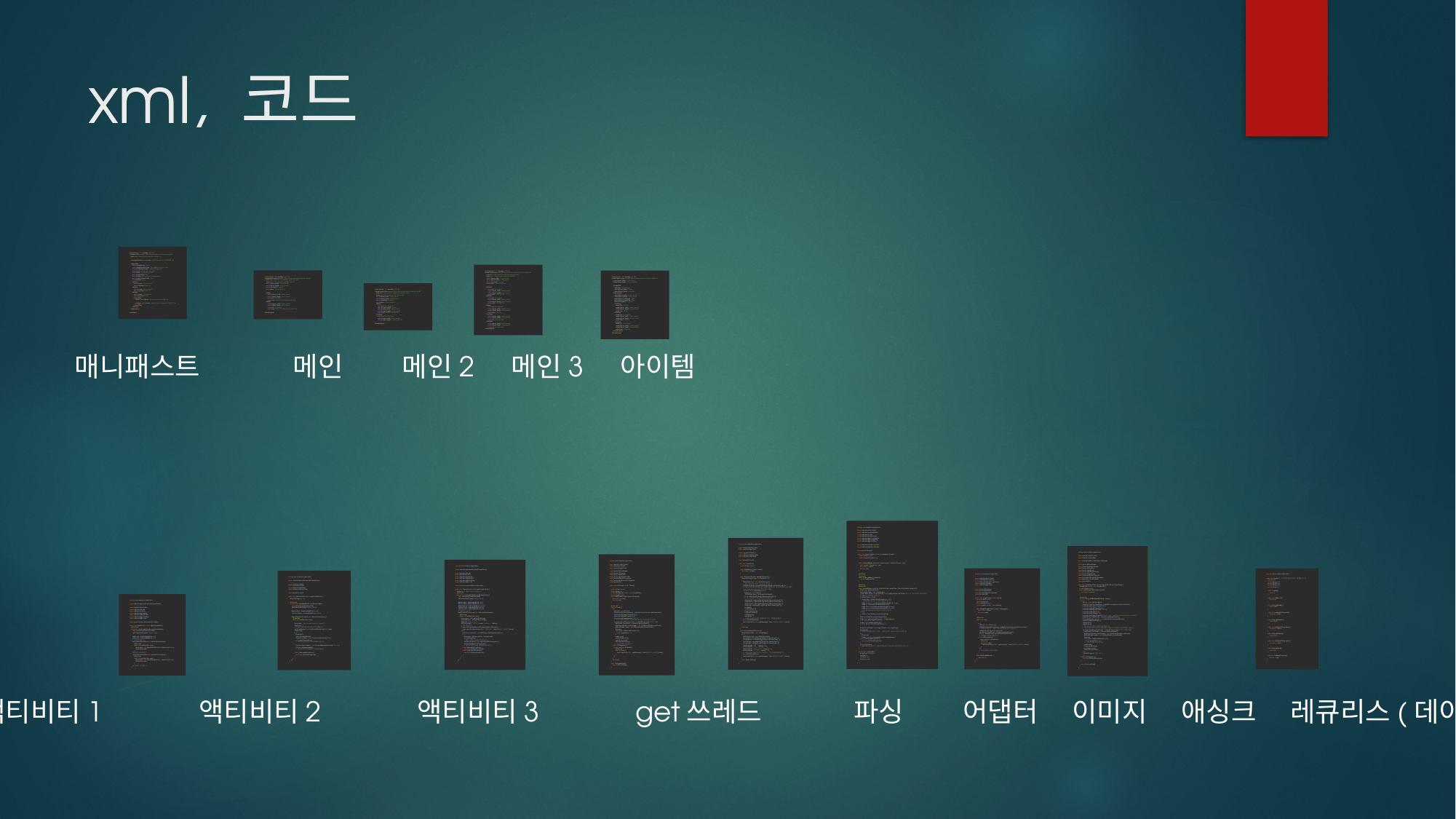

# xml, 코드
<?xml version="1.0" encoding="utf-8"?>
<manifest xmlns:android="http://schemas.android.com/apk/res/android"
    xmlns:tools="http://schemas.android.com/tools">
    <uses-permission android:name="android.permission.INTERNET" />
    <application
        android:allowBackup="true"
        android:dataExtractionRules="@xml/data_extraction_rules"
        android:fullBackupContent="@xml/backup_rules"
        android:icon="@mipmap/ic_launcher"
        android:label="@string/app_name"
        android:supportsRtl="true"
        android:theme="@style/Theme.MyApplication"
        android:usesCleartextTraffic="true"
        tools:targetApi="31">
        <activity
            android:name=".MainActivity3"
            android:exported="false" />
        <activity
            android:name=".MainActivity2"
            android:exported="false" />
        <activity
            android:name=".MainActivity"
            android:exported="true">
            <intent-filter>
                <action android:name="android.intent.action.MAIN" />
                <category android:name="android.intent.category.LAUNCHER" />
            </intent-filter>
        </activity>
    </application>
</manifest>
<?xml version="1.0" encoding="utf-8"?>
<LinearLayout xmlns:android="http://schemas.android.com/apk/res/android"
    xmlns:app="http://schemas.android.com/apk/res-auto"
    xmlns:tools="http://schemas.android.com/tools"
    android:layout_width="match_parent"
    android:layout_height="match_parent"
    android:orientation="vertical"
    tools:context=".MainActivity3">
    <EditText
        android:id="@+id/edit1"
        android:layout_width="match_parent"
        android:layout_height="wrap_content"
        android:hint="이름 입력"/>
    <EditText
        android:id="@+id/edit2"
        android:layout_width="match_parent"
        android:layout_height="wrap_content"
        android:hint="주소 입력"/>
    <Button
        android:id="@+id/button2"
        android:layout_width="match_parent"
        android:layout_height="wrap_content"
        android:text="하기"/>
    <TextView
        android:layout_width="match_parent"
        android:layout_height="wrap_content"
        android:id="@+id/text1"/>
    <TextView
        android:layout_width="match_parent"
        android:layout_height="wrap_content"
        android:id="@+id/text2"/>
</LinearLayout>
<?xml version="1.0" encoding="utf-8"?>
<LinearLayout xmlns:android="http://schemas.android.com/apk/res/android"
    xmlns:app="http://schemas.android.com/apk/res-auto"
    xmlns:tools="http://schemas.android.com/tools"
    android:layout_width="match_parent"
    android:layout_height="match_parent"
    android:orientation="vertical"
    tools:context=".MainActivity">
    <Button
        android:layout_width="match_parent"
        android:layout_height="wrap_content"
        android:id="@+id/act1"
        android:text="JSON PARSING WITH GET"/>
    <Button
        android:layout_width="match_parent"
        android:layout_height="wrap_content"
        android:id="@+id/act2"
        android:text="JSON PARSING WITH POST"/>
</LinearLayout>
<?xml version="1.0" encoding="utf-8"?>
<LinearLayout xmlns:android="http://schemas.android.com/apk/res/android"
    android:layout_width="match_parent"
    android:layout_height="wrap_content">
    <ImageView
        android:id="@+id/image"
        android:layout_width="120dp"
        android:layout_height="120dp"/>
    <LinearLayout
        android:layout_width="match_parent"
        android:layout_height="wrap_content"
        android:layout_marginLeft="10dp"
        android:layout_marginTop="20dp"
        android:orientation="vertical">
        <TextView
            android:id="@+id/id"
            android:layout_width="match_parent"
            android:layout_height="wrap_content"
            android:text="ID"/>
        <TextView
            android:id="@+id/name"
            android:layout_width="match_parent"
            android:layout_height="wrap_content"
            android:text="이름"/>
        <TextView
            android:id="@+id/email"
            android:layout_width="match_parent"
            android:layout_height="wrap_content"
            android:text="Email"/>
    </LinearLayout>
</LinearLayout>
<?xml version="1.0" encoding="utf-8"?>
<LinearLayout xmlns:android="http://schemas.android.com/apk/res/android"
    xmlns:app="http://schemas.android.com/apk/res-auto"
    xmlns:tools="http://schemas.android.com/tools"
    android:layout_width="match_parent"
    android:layout_height="match_parent"
    android:orientation="vertical"
    tools:context=".MainActivity2">
    <Button
        android:id="@+id/button1"
        android:layout_gravity="center"
        android:layout_width="wrap_content"
        android:layout_height="wrap_content"
        android:text="JSON PARSING"/>
    <ListView
        android:id="@+id/listView"
        android:layout_width="match_parent"
        android:layout_height="match_parent"/>
</LinearLayout>
매니패스트	메인	메인2	메인3	아이템
package com.example.myapplication;
import android.content.Context;
import android.view.LayoutInflater;
import android.view.View;
import android.view.ViewGroup;
import android.widget.ArrayAdapter;
import android.widget.ImageView;
import android.widget.TextView;
import androidx.annotation.NonNull;
import androidx.annotation.Nullable;
import java.util.ArrayList;
public class CustomAdapter extends ArrayAdapter<Reqres> {
    private Context context;
    private ArrayList<Reqres> req;
    public CustomAdapter(@NonNull Context context, ArrayList<Reqres> req) {
        super(context, R.layout.item, req);
        this.context = context;
        this.req = req;
    }
    @Nullable
    @Override
    public Reqres getItem(int position) {
        return req.get(position);
    }
    @NonNull
    @Override
    public View getView(int position, @Nullable View convertView, @NonNull ViewGroup parent) {
        Reqres rq = getItem(position);
        ViewHolder holder = new ViewHolder();
        LayoutInflater inflater = (LayoutInflater) context.getSystemService(Context.LAYOUT_INFLATER_SERVICE);
        // 뷰홀더랑 레이아웃을 선언합니다.
        if (convertView == null) {
            convertView = inflater.inflate(R.layout.item, null);
            // 컨벌트뷰에 item.xml의 레이아웃을 받아옵니다.
            holder.imageView = convertView.findViewById(R.id.image);
            holder.id = convertView.findViewById(R.id.id);
            holder.name = convertView.findViewById(R.id.name);
            holder.email = convertView.findViewById(R.id.email);
            // 변수 홀더에 컨벌트뷰에 받아온 변수를 선언합니다.
        } else {
            holder = (ViewHolder) convertView.getTag();
        }
        holder.id.setText(String.valueOf(rq.getId()));
        holder.name.setText(rq.getFname()+" "+rq.getLname());
        // 성, 이름 사이에 띄어쓰기 하나 추가
        holder.email.setText(rq.getEmail());
        // 선언한 홀더 변수에 파싱 목록을 받아줍니다.
        ImageThread thread = new ImageThread(context, rq.getImg());
        thread.start();
        // 이미지 쓰레드를 선언하고 스타트, 쓰레드 원리는 JSON 쓰레드와 유사합니다.
        try {
            thread.join();
            holder.imageView.setImageBitmap(thread.getBitmap());
        } catch (InterruptedException e) {
            throw new RuntimeException(e);
        }
        return convertView;
        // 컨벌트뷰를 돌려줍니다. (추측상 어댑터에서 가공한 프로그램 데이터 집 같습니다.)
    }
    private class ViewHolder {
        ImageView imageView;
        TextView id;
        TextView name;
        TextView email;
    }
}
package com.example.myapplication;
import android.content.Context;
import android.widget.Toast;
import org.json.JSONArray;
import org.json.JSONException;
import org.json.JSONObject;
import java.util.ArrayList;
public class JsonParser{
    private Context context;
    public JsonParser(Context context) {
        this.context = context;
    }
    public ArrayList<Reqres> parsing(String json) {
        ArrayList<Reqres> req = new ArrayList<>();
        try {
            JSONObject root = new JSONObject(json);
            // 제이슨 데이터를 가져와 root로 기본 선언합니다.
            JSONArray array = root.getJSONArray((String) root.names().get(4));
            // 제일 큰 데이터집 안에 있는 세부 분할을 배열화합니다. ({}는 오브젝트, []는 배열)
            // ex) root[array,array,array] 이런식으로 가져옴
            for (int i = 0; i < array.length(); i++) {
                Reqres rq = new Reqres();
                JSONObject object = array.getJSONObject(i);
                int id = object.getInt((String) object.names().get(0));
                // id는 int형식으로 되어있어서 따로 받아줍니다.
                String email = object.getString((String) object.names().get(1));
                String fname = object.getString((String) object.names().get(2));
                String lname = object.getString((String) object.names().get(3));
                String img = object.getString((String) object.names().get(4));
                rq.setId(id);
                rq.setEmail(email);
                rq.setFname(fname);
                rq.setLname(lname);
                rq.setImg(img);
                req.add(rq);
            }   // 레큐리스 클래스에 변수 값들을 모두 추가, 배열을 돌려줍니다.
        } catch (JSONException e) {
            Toast.makeText(context, e.getMessage(), Toast.LENGTH_SHORT).show();
        }
        return req;
    }
    public String parsing2(String json){
        StringBuilder builder = new StringBuilder();
        try {
            JSONObject root = new JSONObject(json);
            String name = root.getString((String) root.names().get(0));
            String address = root.getString((String) root.names().get(1));
            String temp1 = root.getString((String) root.names().get(2));
            String temp2 = root.getString((String) root.names().get(3));
            builder.append("이름 : "+name+"\n");
            builder.append("나이 : "+address+"\n");
            builder.append("아이디(임의) : "+temp1+"\n");
            builder.append("만든 날짜 : "+temp2+"\n");
            // 나머지 두개는 이름 나이 외에 그냥 남는거 2개 있길래 넣어봤습니다.
        } catch (JSONException e) {
            Toast.makeText(context, e.getMessage(), Toast.LENGTH_SHORT).show();
        }
        return builder.toString();
    }
}
package com.example.myapplication;
import android.content.Context;
import android.os.AsyncTask;
import androidx.loader.content.AsyncTaskLoader;
import java.io.BufferedReader;
import java.io.DataOutputStream;
import java.io.IOException;
import java.io.InputStream;
import java.io.InputStreamReader;
import java.io.OutputStream;
import java.net.HttpURLConnection;
import java.net.MalformedURLException;
import java.net.ProtocolException;
import java.net.URL;
public class POSTAsyncTask extends AsyncTask<String, String, String> {
    StringBuilder builder = new StringBuilder();
    private Context context;
    public POSTAsyncTask(Context context){
        this.context = context;
    }
    @Override
    protected String doInBackground(String... strings) {
        try {
            URL url = new URL(strings[0]);
            HttpURLConnection connection = (HttpURLConnection) url.openConnection();
            connection.setConnectTimeout(5000);
            connection.setReadTimeout(4000);
            connection.setRequestMethod("POST");
            connection.setDoInput(true);
            connection.setDoOutput(true);
            connection.setRequestProperty("Context_Type", "application/x-www-form-urlencoded");
            OutputStream outputStream = connection.getOutputStream();
            DataOutputStream request = new DataOutputStream(outputStream);
            request.writeBytes(strings[1]);
            request.flush();
            request.close();
            // 애싱크 테스크 형식의 사이트 연결 과정입니다.
            // 아직 원리를 자세히 이해하지 못해서 테스크 형식의 주석 처리는 조금 어려울 것 같습니다.
            if (connection.getResponseCode() == HttpURLConnection.HTTP_CREATED){
                InputStream inputStream = connection.getInputStream();
                InputStreamReader streamReader = new InputStreamReader(inputStream);
                BufferedReader reader = new BufferedReader(streamReader);
                String line;
                while ((line = reader.readLine())!=null){
                    builder.append(line+"\n");
                }   // 이외는 쓰레드와 동일합니다.
                reader.close();
                streamReader.close();
                inputStream.close();
                connection.disconnect();
            }else {
                publishProgress("통신 오류");
            }
        } catch (IOException e) {
            throw new RuntimeException(e);
        }
        return builder.toString();
    }
}
package com.example.myapplication;
import android.content.Context;
import android.os.Handler;
import android.widget.Toast;
import java.io.BufferedReader;
import java.io.IOException;
import java.io.InputStream;
import java.io.InputStreamReader;
import java.net.HttpURLConnection;
import java.net.MalformedURLException;
import java.net.URL;
public class GetThread extends Thread {
    private Context context;
    private String site;
    private StringBuilder builder = new StringBuilder();
    private Handler handler;
    public GetThread(Context context, String site) {
        this.context = context;
        this.site = site;
    }
    @Override
    public void run() {
        try {
            URL url = new URL(site);
            HttpURLConnection connection = (HttpURLConnection) url.openConnection();
            connection.setConnectTimeout(5000);
            connection.setReadTimeout(4000);
            connection.setRequestMethod("GET");
            // 기존의 쓰레드 방식에서 인터넷 로딩에 대한 특수 프로토콜을 추가합니다.
            if (connection.getResponseCode() == HttpURLConnection.HTTP_OK){
                InputStream inputStream = connection.getInputStream();
                InputStreamReader streamReader = new InputStreamReader(inputStream);
                BufferedReader reader = new BufferedReader(streamReader);
                String line;
                while ((line = reader.readLine())!=null){
                    builder.append(line+"\n");
                }
                reader.close();
                streamReader.close();
                inputStream.close();
                connection.disconnect();
            }   // 이 외엔 이전과 유사합니다.
        } catch (IOException e) {
            handler.post(new Runnable() {
                @Override
                public void run() {
                    Toast.makeText(context, e.getMessage(), Toast.LENGTH_SHORT).show();
                }
            });
        }
        super.run();
    }
    public String getResult(){
        return builder.toString();
    }
}
package com.example.myapplication;
import androidx.appcompat.app.AppCompatActivity;
import android.os.Bundle;
import android.view.View;
import android.widget.Button;
import android.widget.EditText;
import android.widget.TextView;
import android.widget.Toast;
import java.util.concurrent.ExecutionException;
public class MainActivity3 extends AppCompatActivity {
    String page = "https://reqres.in/api/users/";
    @Override
    protected void onCreate(Bundle savedInstanceState) {
        super.onCreate(savedInstanceState);
        setContentView(R.layout.activity_main3);
        EditText edit1 = findViewById(R.id.edit1);
        EditText edit2 = findViewById(R.id.edit2);
        Button button2 = findViewById(R.id.button2);
        TextView text1 = findViewById(R.id.text1);
        TextView text2 = findViewById(R.id.text2);
        // 입출력 선언입니다.
        button2.setOnClickListener(new View.OnClickListener() {
            @Override
            public void onClick(View view) {
                String name = edit1.getText().toString();
                String address = edit2.getText().toString();
                String site = page + "post";
                String message = "Name="+name+"&Address="+address;
                // 주소 선언입니다.
                if (name.isEmpty()||address.isEmpty()||address.isEmpty()){
                    Toast.makeText(MainActivity3.this, "입력하세요", Toast.LENGTH_SHORT).show();
                }else {
                    POSTAsyncTask task = new POSTAsyncTask(MainActivity3.this);
                    try {
                        String json = task.execute(site, message).get();
                        text1.setText(json);
                        // 제이슨 사이트와 연결되는지 확인합니다.
                        JsonParser parser = new JsonParser(MainActivity3.this);
                        text2.setText(parser.parsing2(json));
                        // 확인하면서 받은 json 데이터를 파싱해줍니다.
                    } catch (ExecutionException e) {
                        throw new RuntimeException(e);
                    } catch (InterruptedException e) {
                        throw new RuntimeException(e);
                    }
                }
            }
        });
    }
}
package com.example.myapplication;
import android.content.Context;
import android.graphics.Bitmap;
import android.graphics.BitmapFactory;
import android.os.Handler;
import android.widget.Toast;
import java.io.IOException;
import java.io.InputStream;
import java.net.HttpURLConnection;
import java.net.URL;
public class ImageThread extends Thread{
    private Context context;
    private String page;
    private Bitmap bitmap;
    private Handler handler = new Handler();
    public ImageThread(Context context, String page) {
        this.context = context;
        this.page = page;
    }
    @Override
    public void run() {
        try {
            URL url = new URL(page);
            HttpURLConnection connection = (HttpURLConnection) url.openConnection();
            // 이미지를 찾습니다. 제이슨 데이터에 이미지 주소가 있습니다.
            connection.setConnectTimeout(4000);
            InputStream inputStream = connection.getInputStream();
            bitmap = BitmapFactory.decodeStream(inputStream);
            // 비트맵에 이미지를 저장합니다.
        } catch (IOException e) {
            handler.post(new Runnable() {
                @Override
                public void run() {
                    Toast.makeText(context, e.getMessage(), Toast.LENGTH_SHORT).show();
                }
            });
            // 이 외는 제이슨 쓰레드와 동일
        }
    }
    public Bitmap getBitmap() {
        return bitmap;
    }
}
package com.example.myapplication;
public class Reqres {   // 리스트에 넣을 값 받아오기용 클래스입니다.
    private int id;
    private String email;
    private String fname;
    private String lname;
    private String img;
    public int getId() {
        return id;
    }
    public void setId(int id) {
        this.id = id;
    }
    public String getEmail() {
        return email;
    }
    public void setEmail(String email) {
        this.email = email;
    }
    public String getFname() {
        return fname;
    }
    public void setFname(String fname) {
        this.fname = fname;
    }
    public String getLname() {
        return lname;
    }
    public void setLname(String lname) {
        this.lname = lname;
    }
    public String getImg() {
        return img;
    }
    public void setImg(String img) {
        this.img = img;
    }
}
package com.example.myapplication;
import androidx.appcompat.app.AppCompatActivity;
import android.os.Bundle;
import android.view.View;
import android.widget.Button;
import android.widget.ListView;
import java.util.ArrayList;
public class MainActivity2 extends AppCompatActivity {
    ArrayList<Reqres> req;
    @Override
    protected void onCreate(Bundle savedInstanceState) {
        super.onCreate(savedInstanceState);
        setContentView(R.layout.activity_main2);
        Button button1 = findViewById(R.id.button1);
        ListView listView = findViewById(R.id.listView);
        button1.setOnClickListener(new View.OnClickListener() {
            @Override
            public void onClick(View view) {
                String page = "https://reqres.in/api/users?page=2";
                String json = "";
                // 주소와 주소를 받을 제이슨을 미리 선언해줍니다.
                GetThread thread = new GetThread(MainActivity2.this, page);
                thread.start();
                try {
                    thread.join();
                    json = thread.getResult();
                    JsonParser parser = new JsonParser(MainActivity2.this);
                    req = parser.parsing(json);
                    // 쓰레드에서 레큐리스의 유저 목록을 파싱합니다.
                    CustomAdapter adapter = new CustomAdapter(MainActivity2.this, req);
                    listView.setAdapter(adapter);
                    // 어댑터로 파싱한 목록들을 리스트에 넣어줍니다.
                } catch (InterruptedException e) {
                    throw new RuntimeException(e);
                }
            }
        });
    }
}
package com.example.myapplication;
import androidx.appcompat.app.AppCompatActivity;
import android.content.Intent;
import android.os.Bundle;
import android.view.View;
import android.widget.Button;
import android.widget.EditText;
import android.widget.TextView;
import android.widget.Toast;
import java.util.concurrent.ExecutionException;
public class MainActivity extends AppCompatActivity {
    @Override
    protected void onCreate(Bundle savedInstanceState) {
        super.onCreate(savedInstanceState);
        setContentView(R.layout.activity_main);
        Button act1 = findViewById(R.id.act1);
        Button act2 = findViewById(R.id.act2);
        // 인텐트 선언입니다.
        act1.setOnClickListener(new View.OnClickListener() {
            @Override
            public void onClick(View view) {
                Intent intent = new Intent(MainActivity.this, MainActivity2.class);
                startActivity(intent);
            }
        }); // GET으로 파싱받기
        act2.setOnClickListener(new View.OnClickListener() {
            @Override
            public void onClick(View view) {
                Intent intent = new Intent(MainActivity.this, MainActivity3.class);
                startActivity(intent);
            }
        }); // POST로 파싱받기
    }
}
액티비티1	액티비티2	액티비티3	get쓰레드	파싱	어댑터	이미지	애싱크	레큐리스(데이터집합)